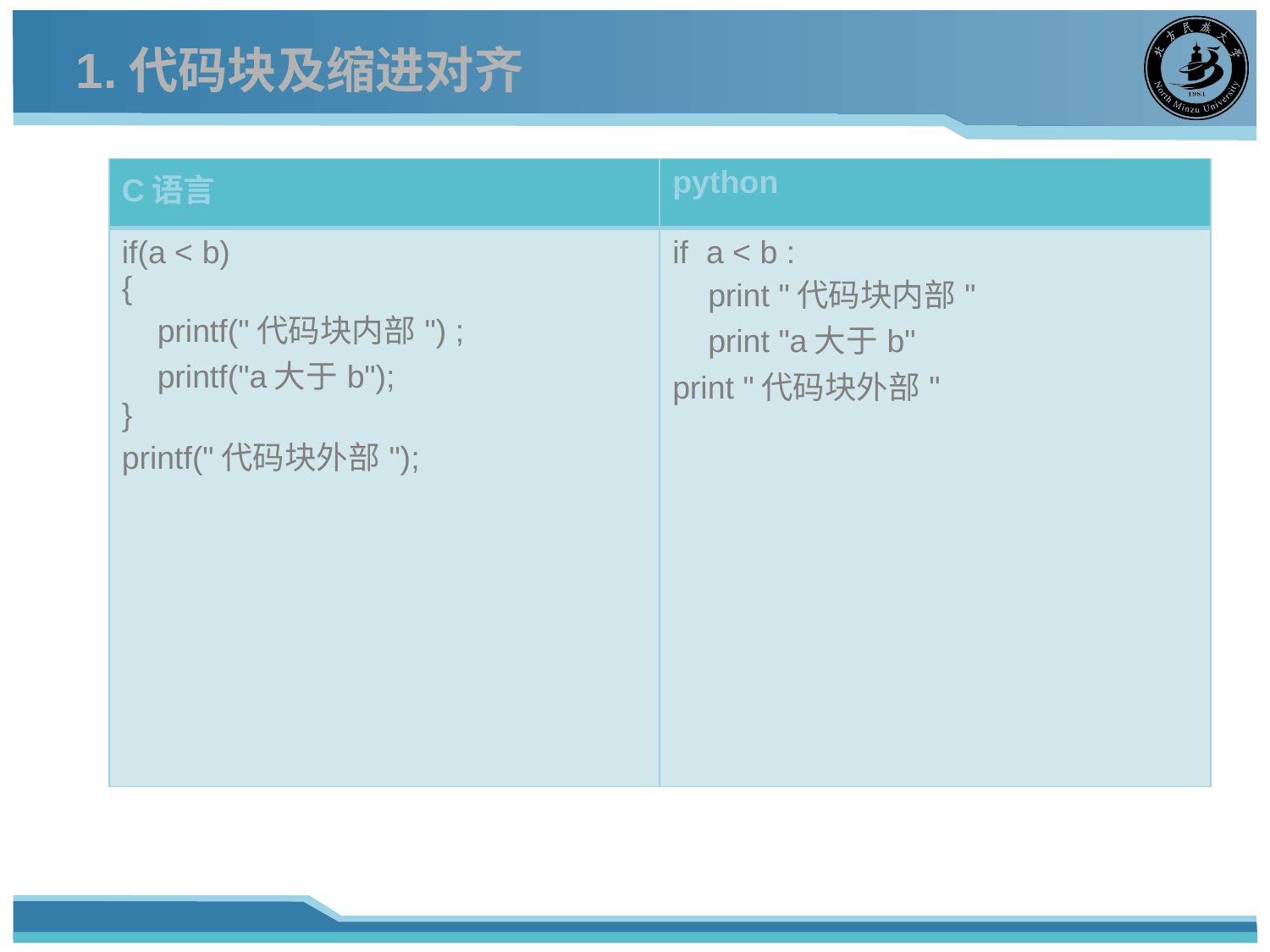

# 1.代码块及缩进对齐
| C语言 | python |
| --- | --- |
| if(a < b) {     printf("代码块内部") ;     printf("a大于b"); } printf("代码块外部"); | if  a < b :     print "代码块内部"     print "a大于b" print "代码块外部" |